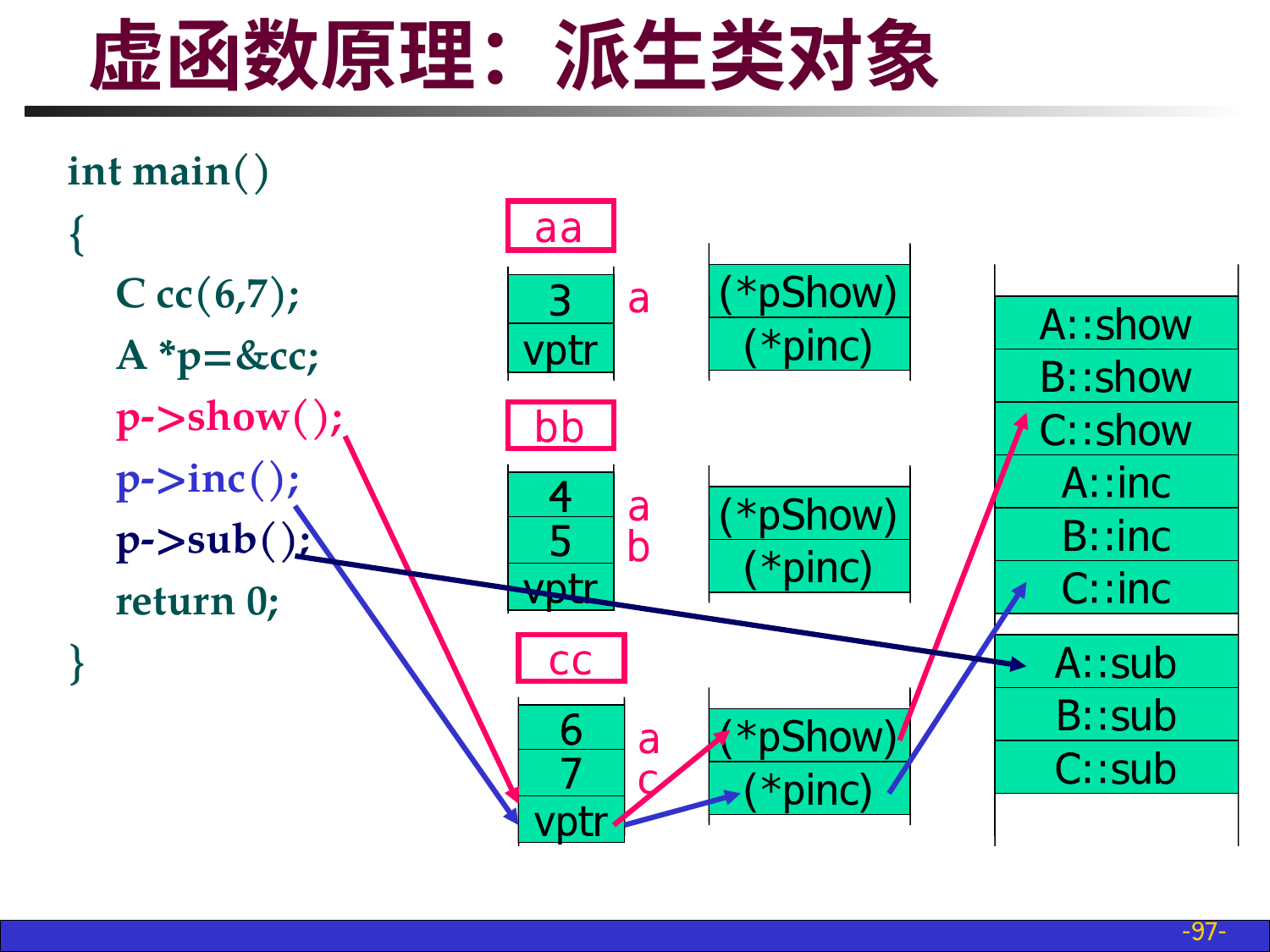

# 虚函数原理：派生类对象
int main()
{
	C cc(6,7);
	A *p=&cc;
	p->show();
	p->inc();
	p->sub();
	return 0;
}
aa
a

3
vptr

(*pShow)
(*pinc)

A::show
B::show
C::show
A::inc
B::inc
C::inc
A::sub
B::sub
C::sub
bb

4
a
b
5
vptr

(*pShow)
(*pinc)
cc

6
a
c
7
vptr

(*pShow)
(*pinc)

-97-